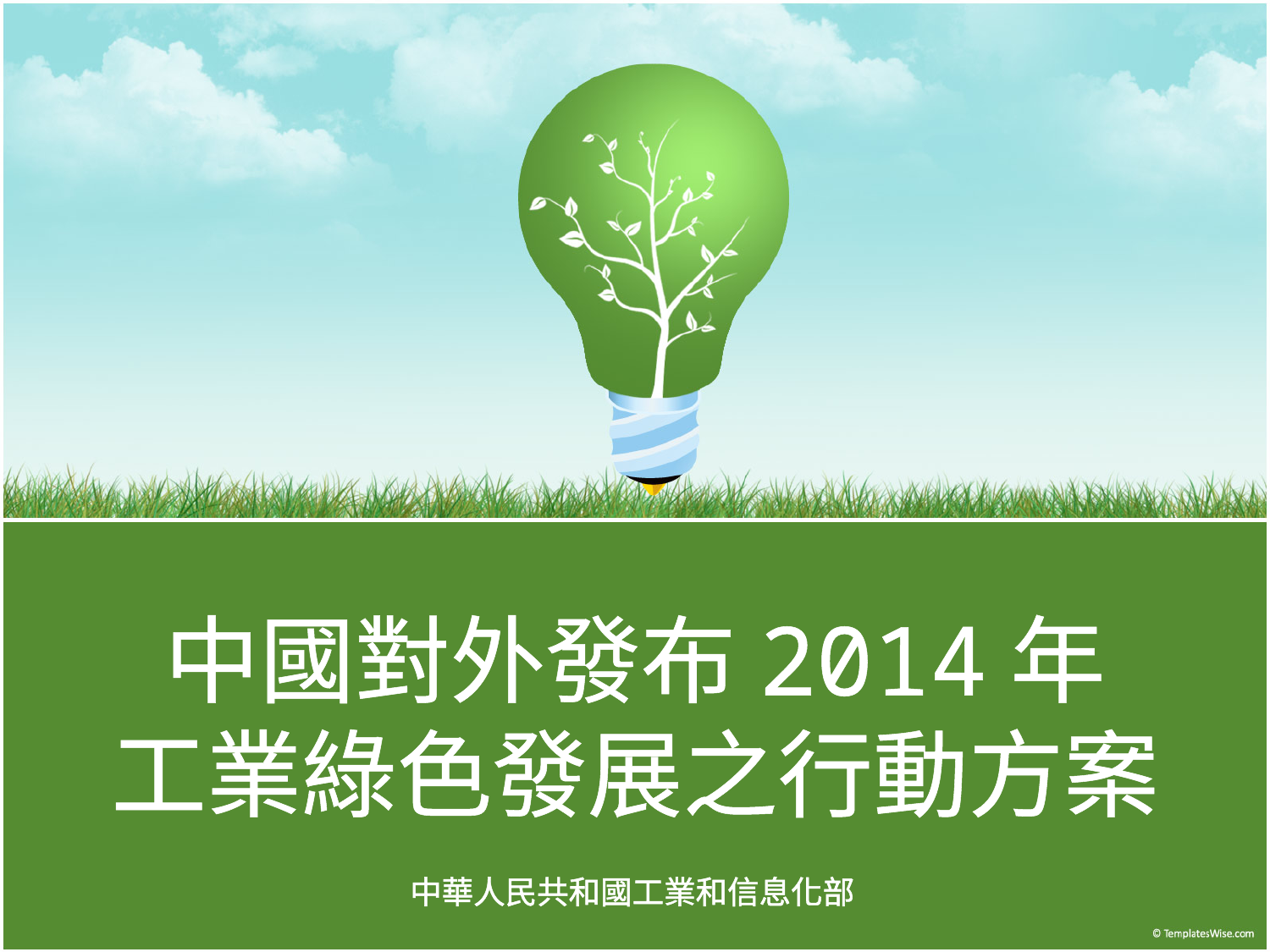

# 中國對外發布2014年 工業綠色發展之行動方案
中華人民共和國工業和信息化部